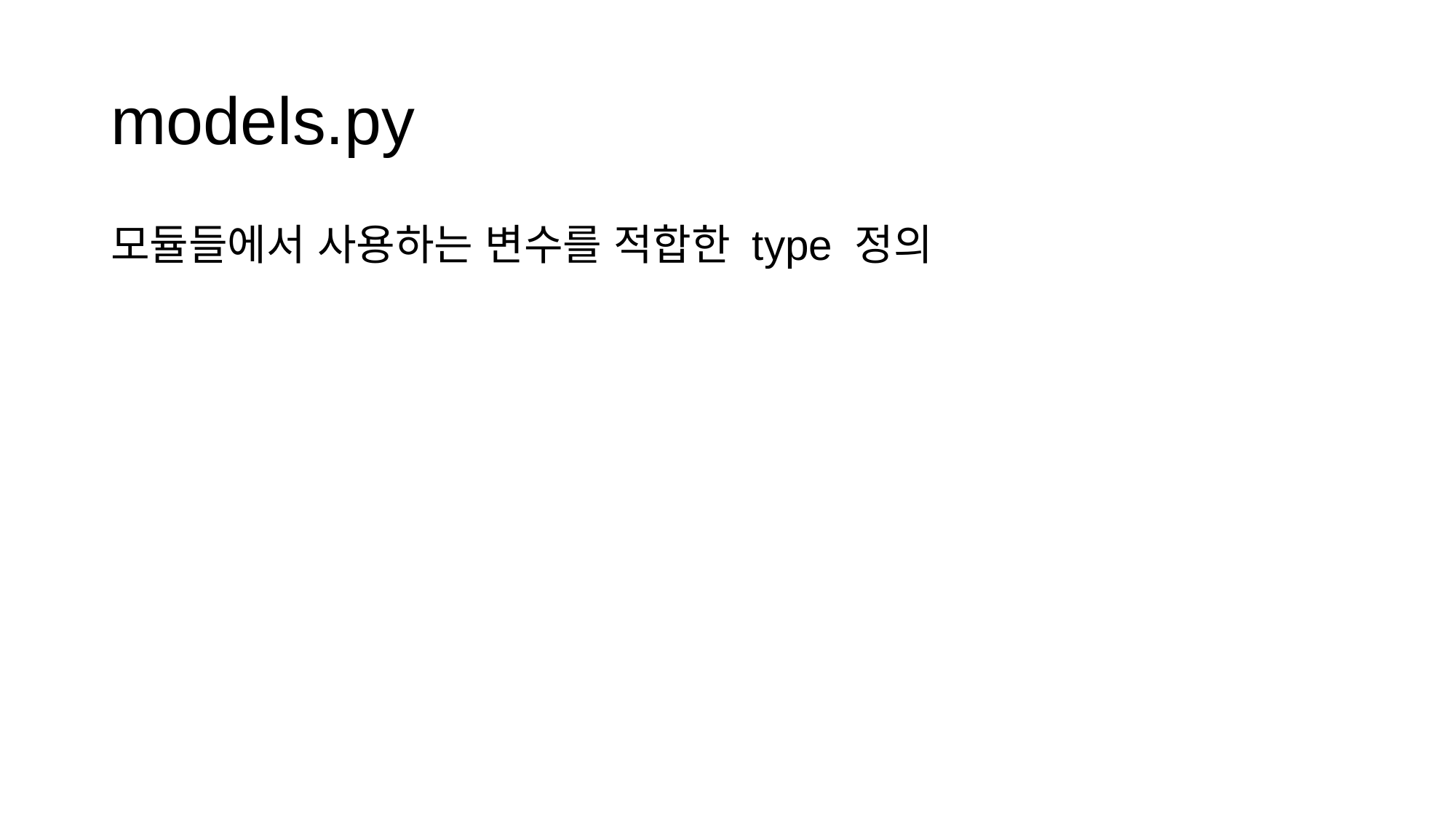

# models.py
모듈들에서 사용하는 변수를 적합한 type 정의